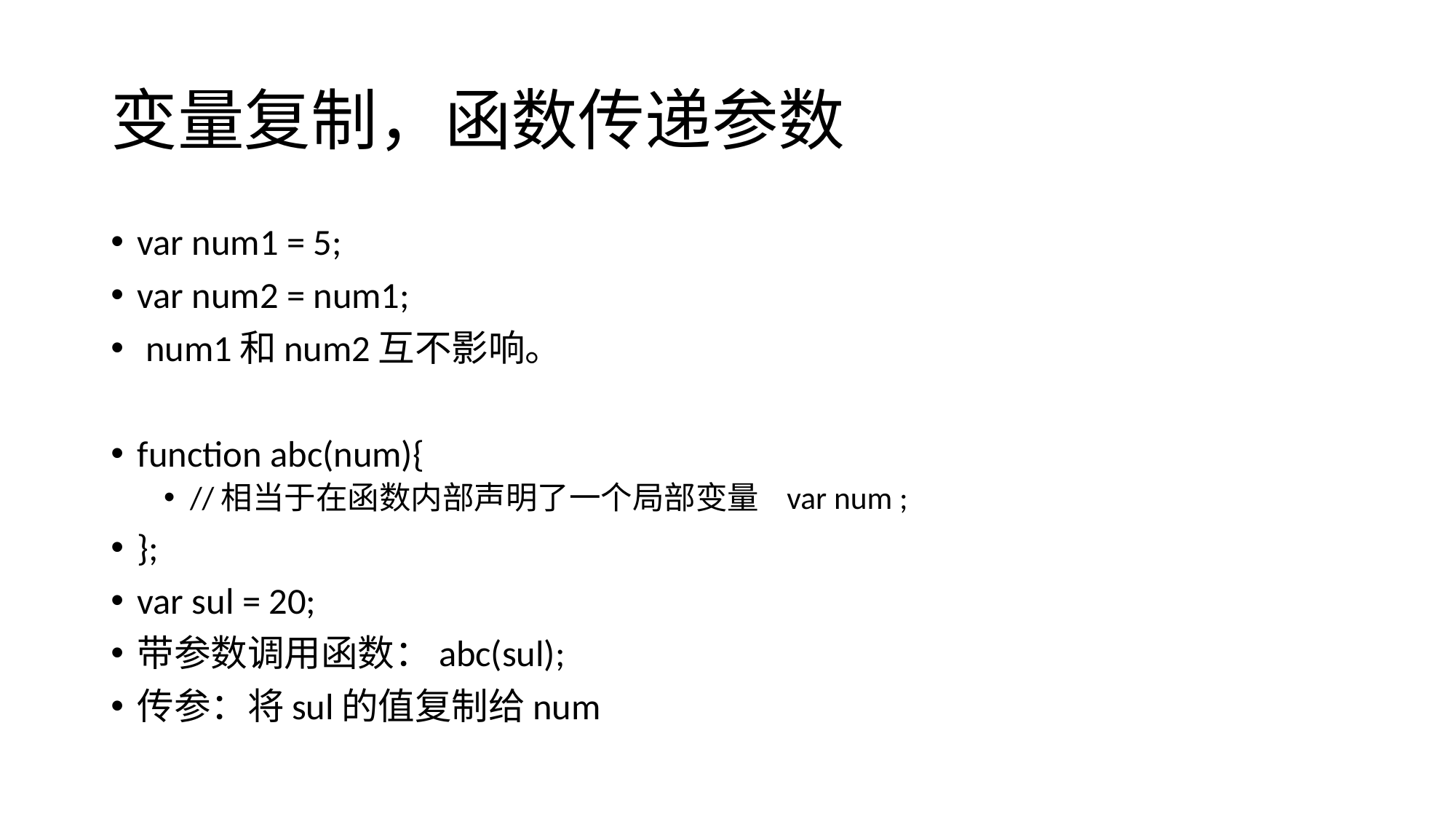

# 变量复制，函数传递参数
var num1 = 5;
var num2 = num1;
 num1和num2互不影响。

function abc(num){
//相当于在函数内部声明了一个局部变量   var num ;
};
var sul = 20;
带参数调用函数：abc(sul);
传参：将sul的值复制给num